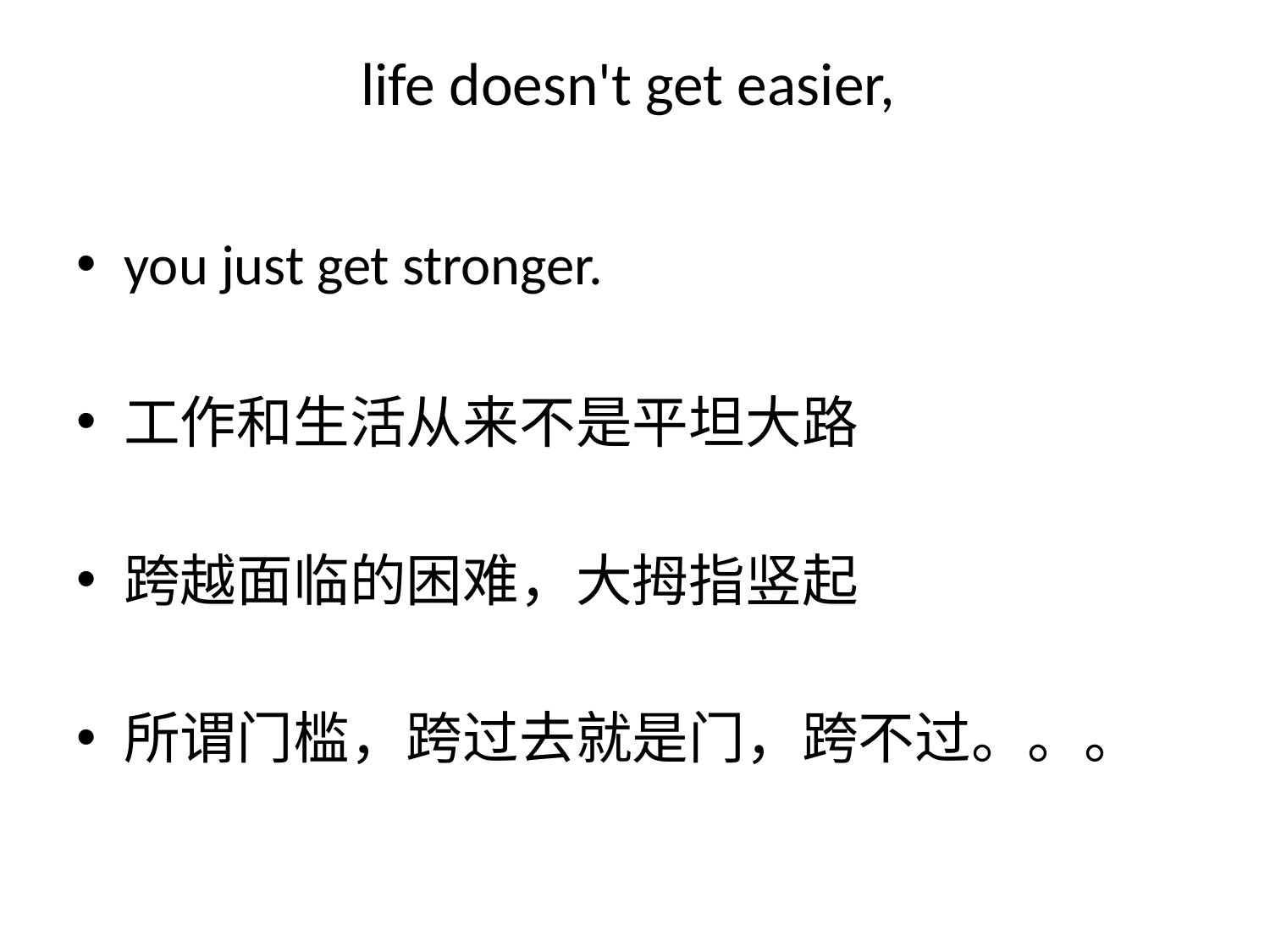

# life doesn't get easier,
you just get stronger.

工作和生活从来不是平坦大路

跨越面临的困难，大拇指竖起

所谓门槛，跨过去就是门，跨不过。。。